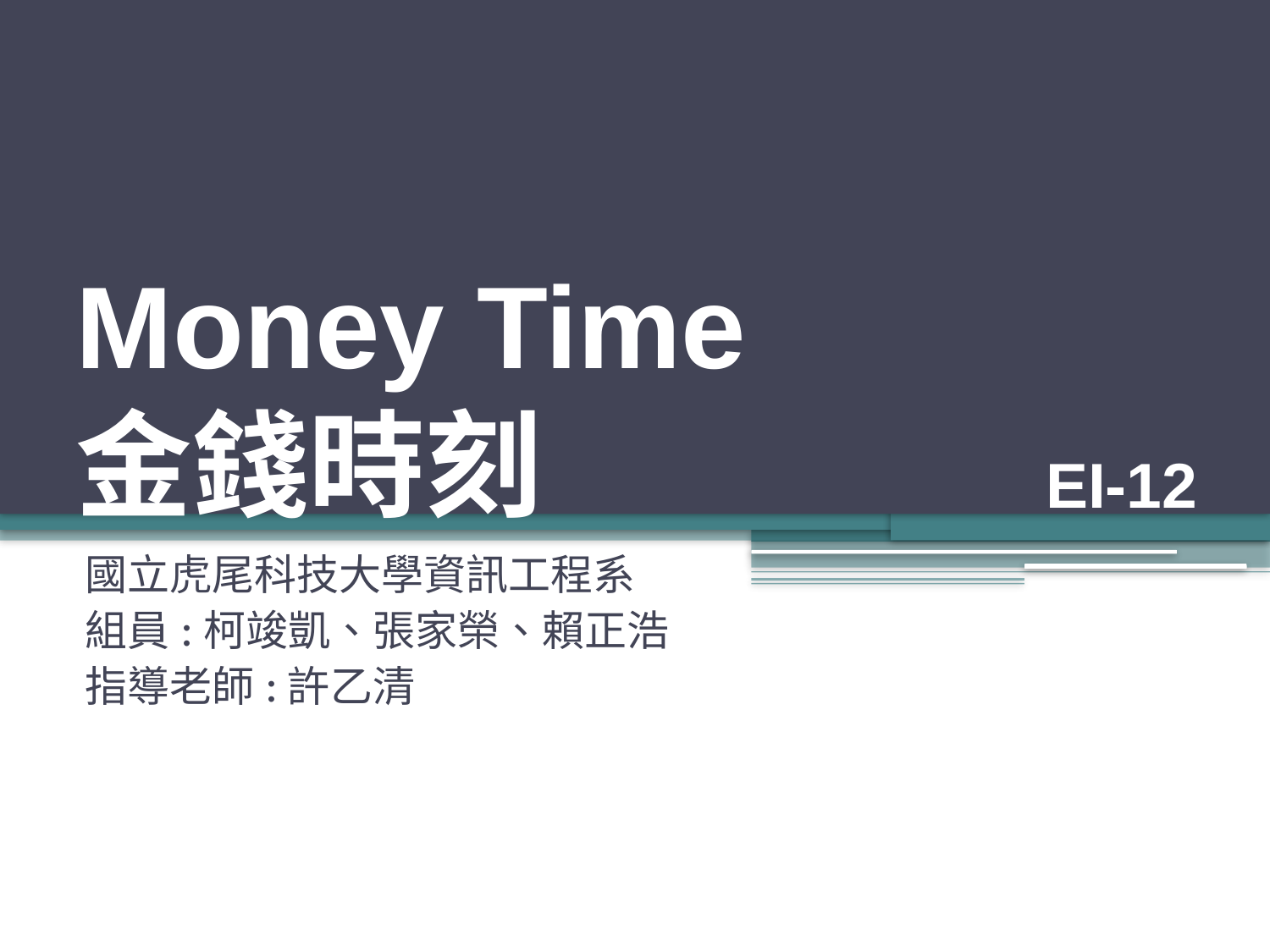

# Money Time 金錢時刻                  EI-12
國立虎尾科技大學資訊工程系
組員:柯竣凱、張家榮、賴正浩
指導老師:許乙清